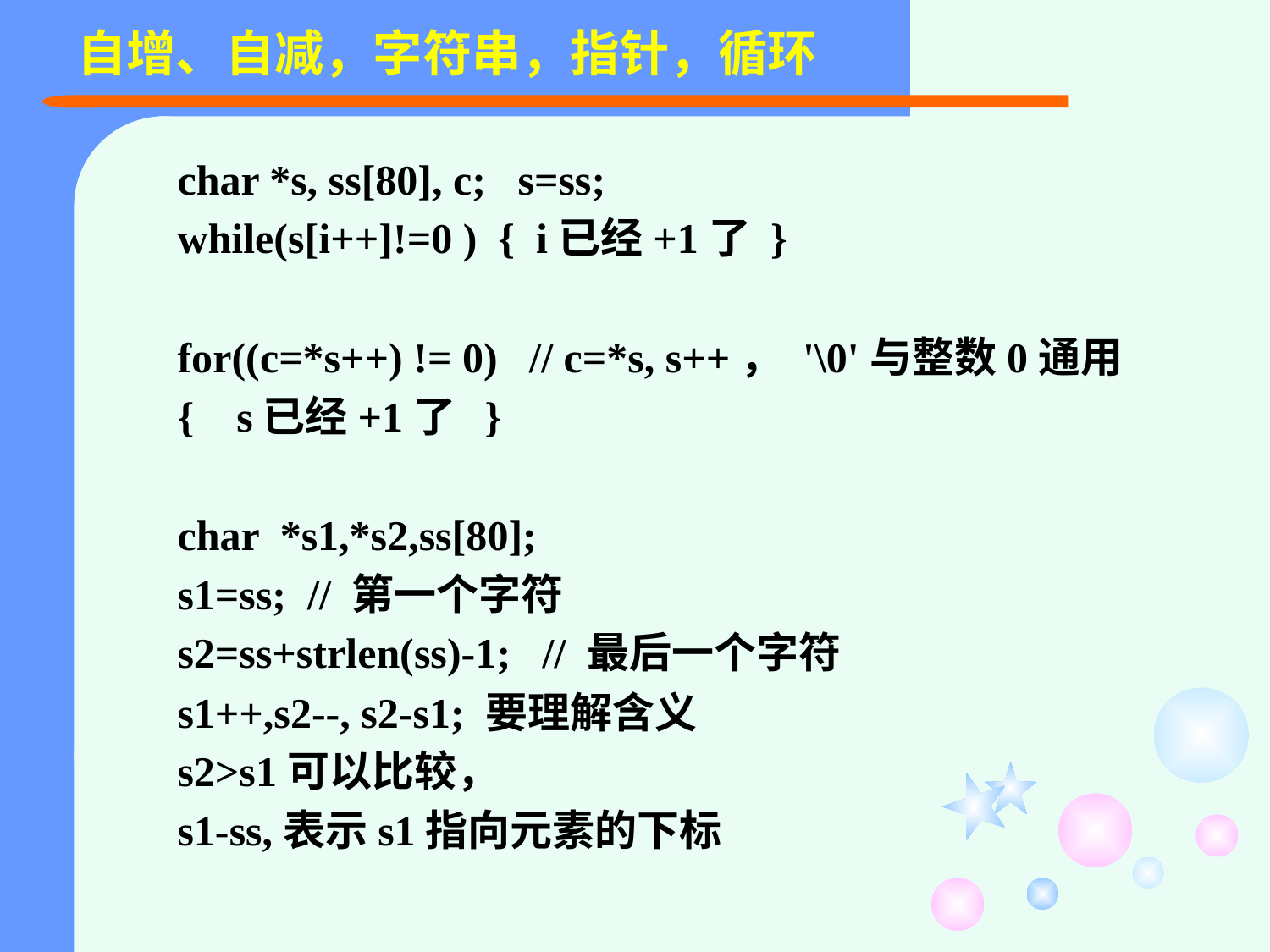

自增、自减，字符串，指针，循环
char *s, ss[80], c;   s=ss;
while(s[i++]!=0 )  {  i已经+1了 }

for((c=*s++) != 0)   // c=*s, s++， '\0'与整数0通用
{    s已经+1了  }

char  *s1,*s2,ss[80];
s1=ss;  // 第一个字符
s2=ss+strlen(ss)-1;   // 最后一个字符
s1++,s2--, s2-s1; 要理解含义
s2>s1可以比较，
s1-ss,表示s1指向元素的下标